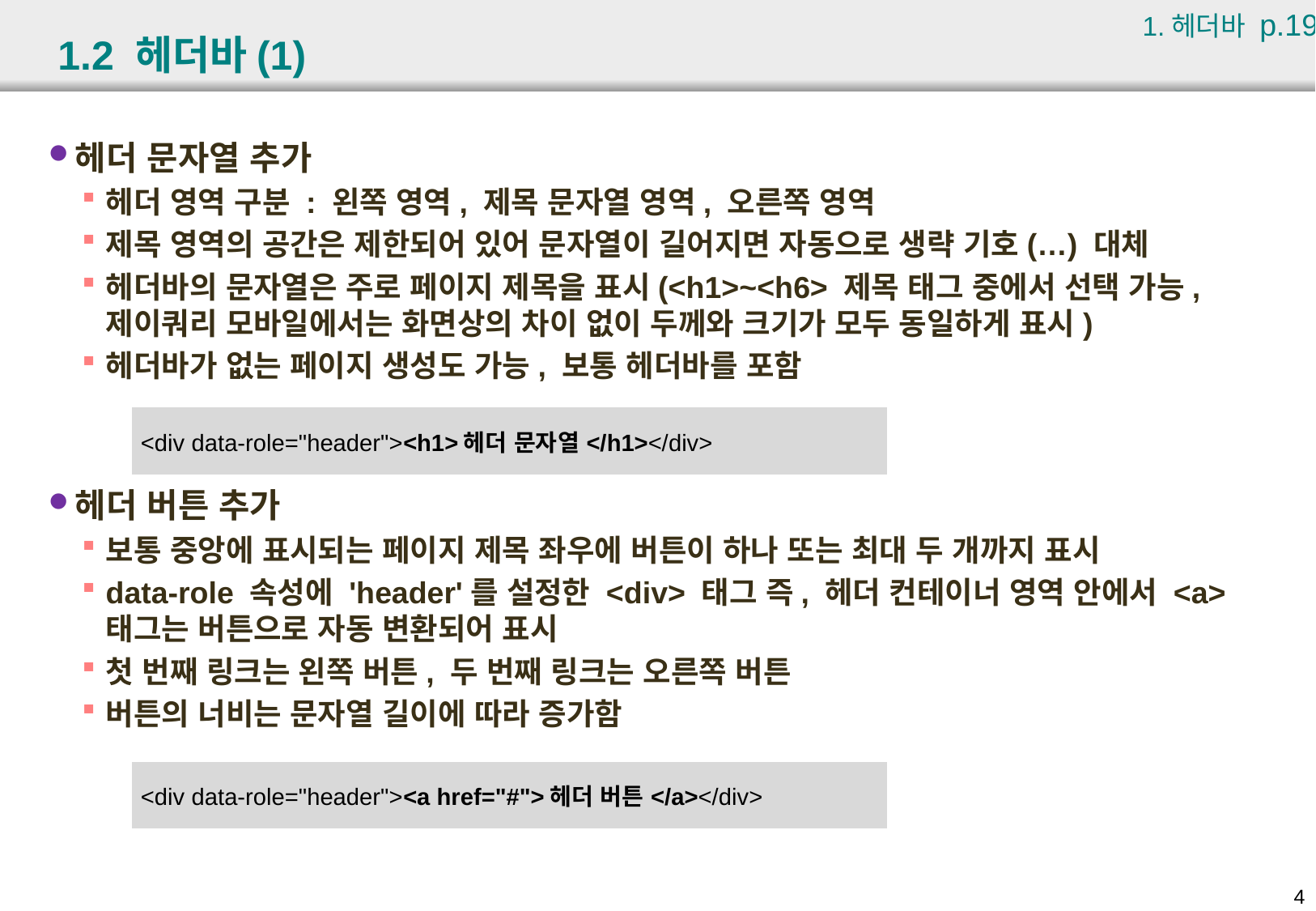

1.헤더바 p.198
# 1.2 헤더바(1)
헤더 문자열 추가
헤더 영역 구분 : 왼쪽 영역, 제목 문자열 영역, 오른쪽 영역
제목 영역의 공간은 제한되어 있어 문자열이 길어지면 자동으로 생략 기호(…) 대체
헤더바의 문자열은 주로 페이지 제목을 표시(<h1>~<h6> 제목 태그 중에서 선택 가능,제이쿼리 모바일에서는 화면상의 차이 없이 두께와 크기가 모두 동일하게 표시)
헤더바가 없는 페이지 생성도 가능, 보통 헤더바를 포함

헤더 버튼 추가
보통 중앙에 표시되는 페이지 제목 좌우에 버튼이 하나 또는 최대 두 개까지 표시
data-role 속성에 'header'를 설정한 <div> 태그 즉, 헤더 컨테이너 영역 안에서 <a> 태그는 버튼으로 자동 변환되어 표시
첫 번째 링크는 왼쪽 버튼, 두 번째 링크는 오른쪽 버튼
버튼의 너비는 문자열 길이에 따라 증가함

| <div data-role="header"><h1>헤더 문자열</h1></div> |
| --- |
| <div data-role="header"><a href="#">헤더 버튼</a></div> |
| --- |